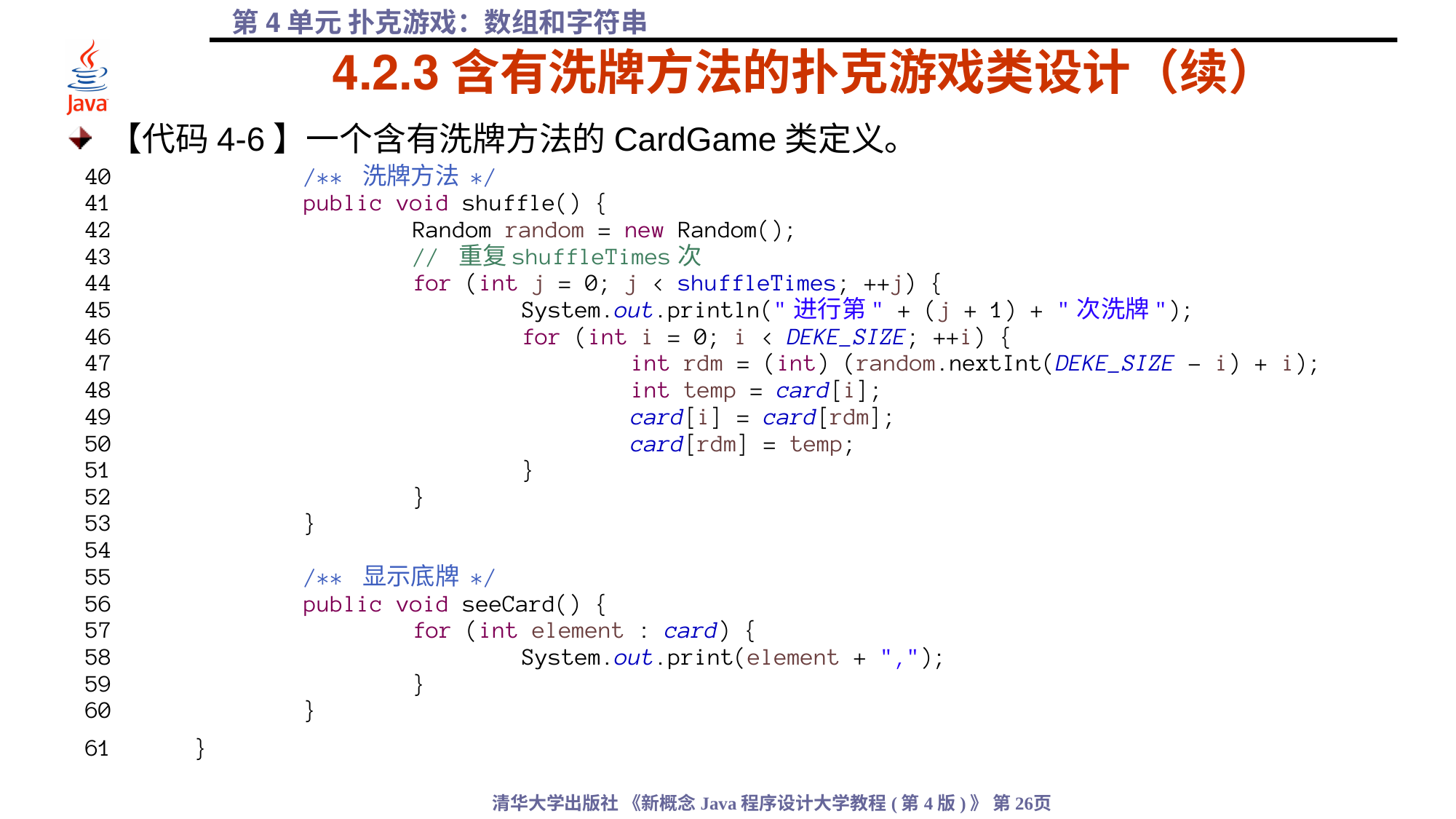

# 4.2.3含有洗牌方法的扑克游戏类设计（续）
【代码4-6】一个含有洗牌方法的CardGame类定义。

40		/** 洗牌方法 */
41		public void shuffle() {
42			Random random = new Random();
43			// 重复shuffleTimes次
44			for (int j = 0; j < shuffleTimes; ++j) {
45				System.out.println("进行第" + (j + 1) + "次洗牌");
46				for (int i = 0; i < DEKE_SIZE; ++i) {
47					int rdm = (int) (random.nextInt(DEKE_SIZE - i) + i);
48					int temp = card[i];
49					card[i] = card[rdm];
50					card[rdm] = temp;
51				}
52			}
53		}
54
55		/** 显示底牌 */
56		public void seeCard() {
57			for (int element : card) {
58				System.out.print(element + ",");
59			}
60		}
61	}